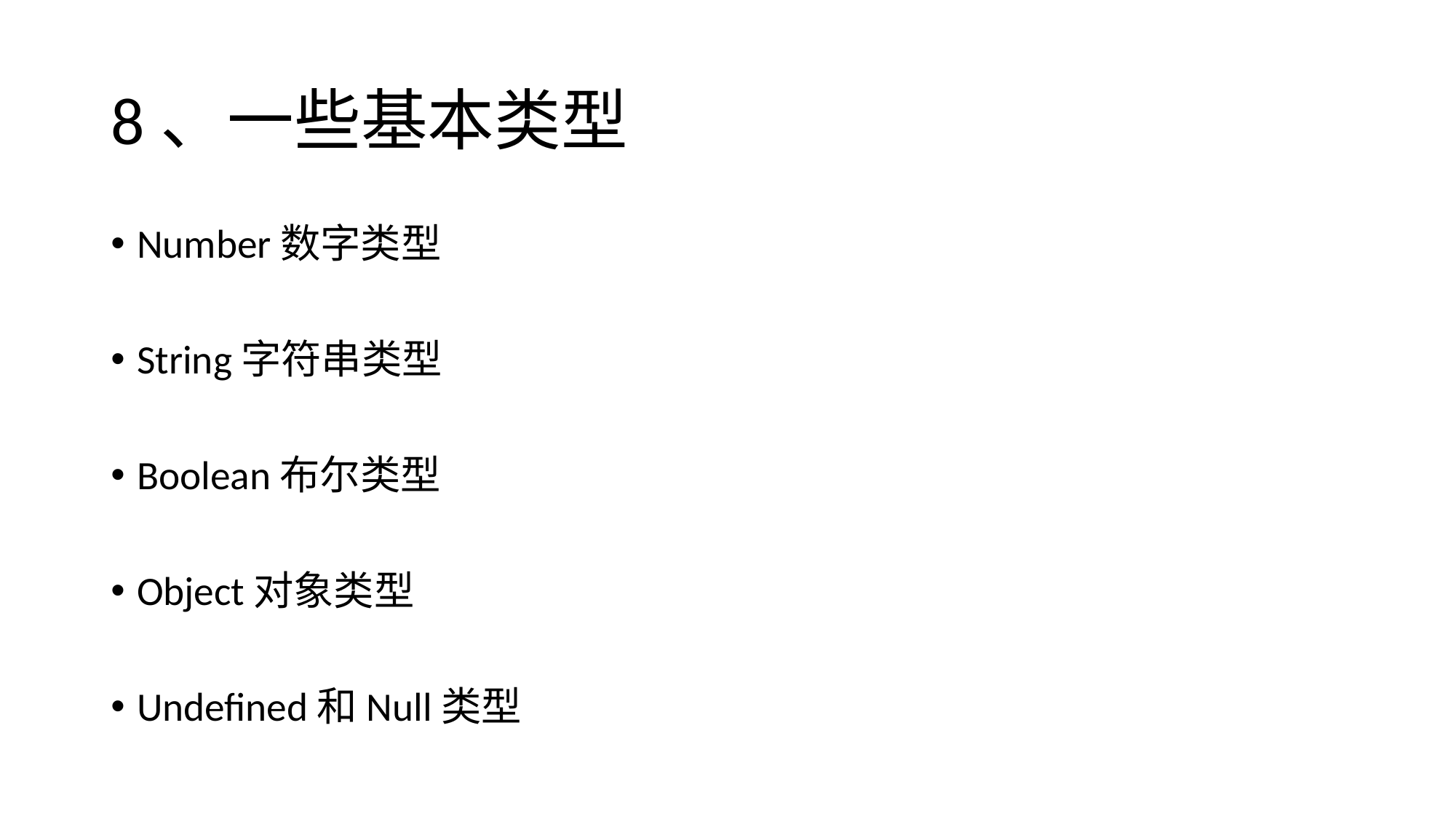

# 8、一些基本类型
Number数字类型

String字符串类型

Boolean布尔类型

Object对象类型

Undefined和Null类型